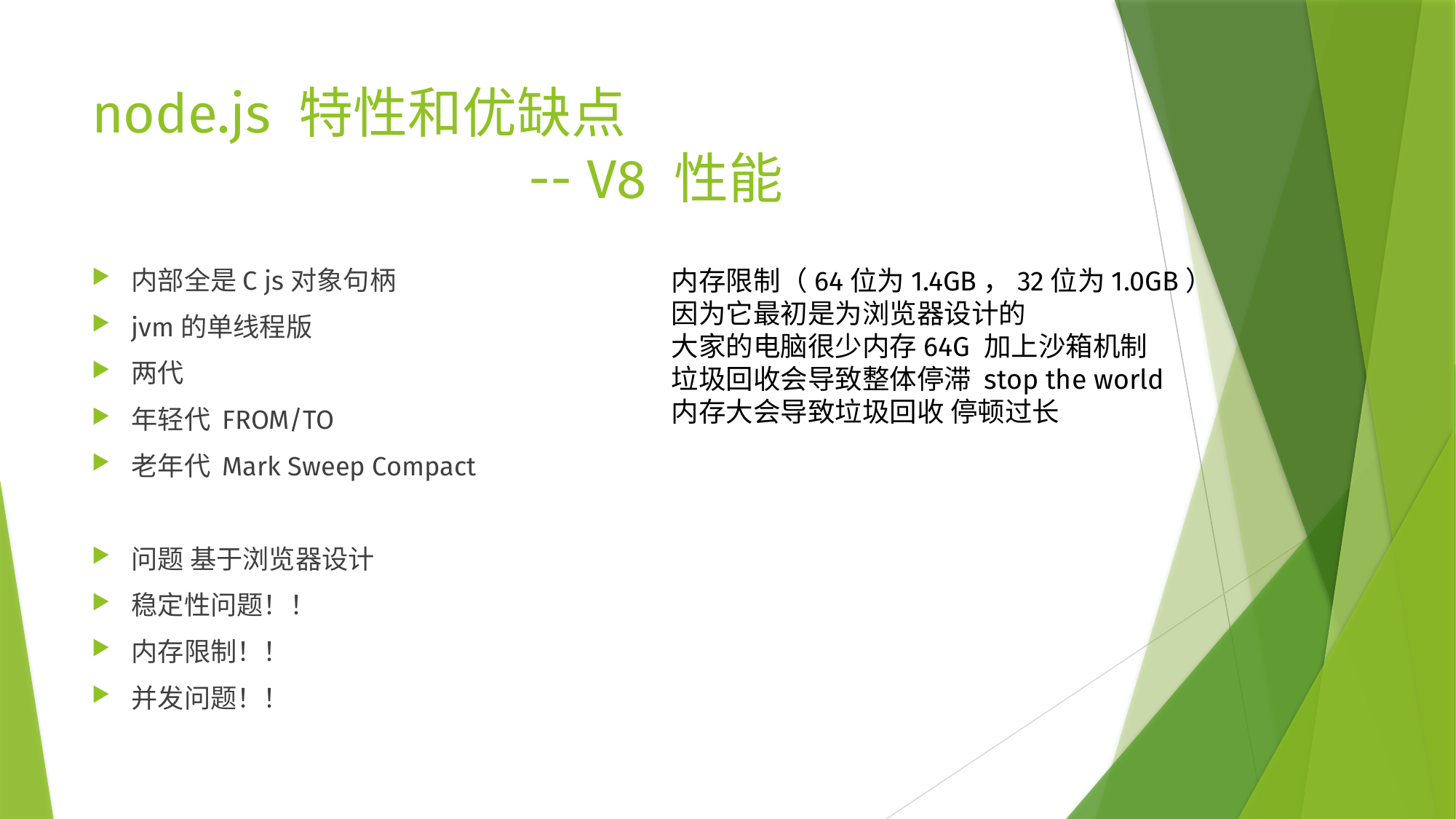

# node.js 特性和优缺点 -- V8 性能
内部全是C js对象句柄
jvm的单线程版
两代
年轻代 FROM/TO
老年代 Mark Sweep Compact

问题 基于浏览器设计
稳定性问题！！
内存限制！！
并发问题！！
内存限制（64位为1.4GB，32位为1.0GB）
因为它最初是为浏览器设计的
大家的电脑很少内存64G 加上沙箱机制
垃圾回收会导致整体停滞 stop the world
内存大会导致垃圾回收 停顿过长